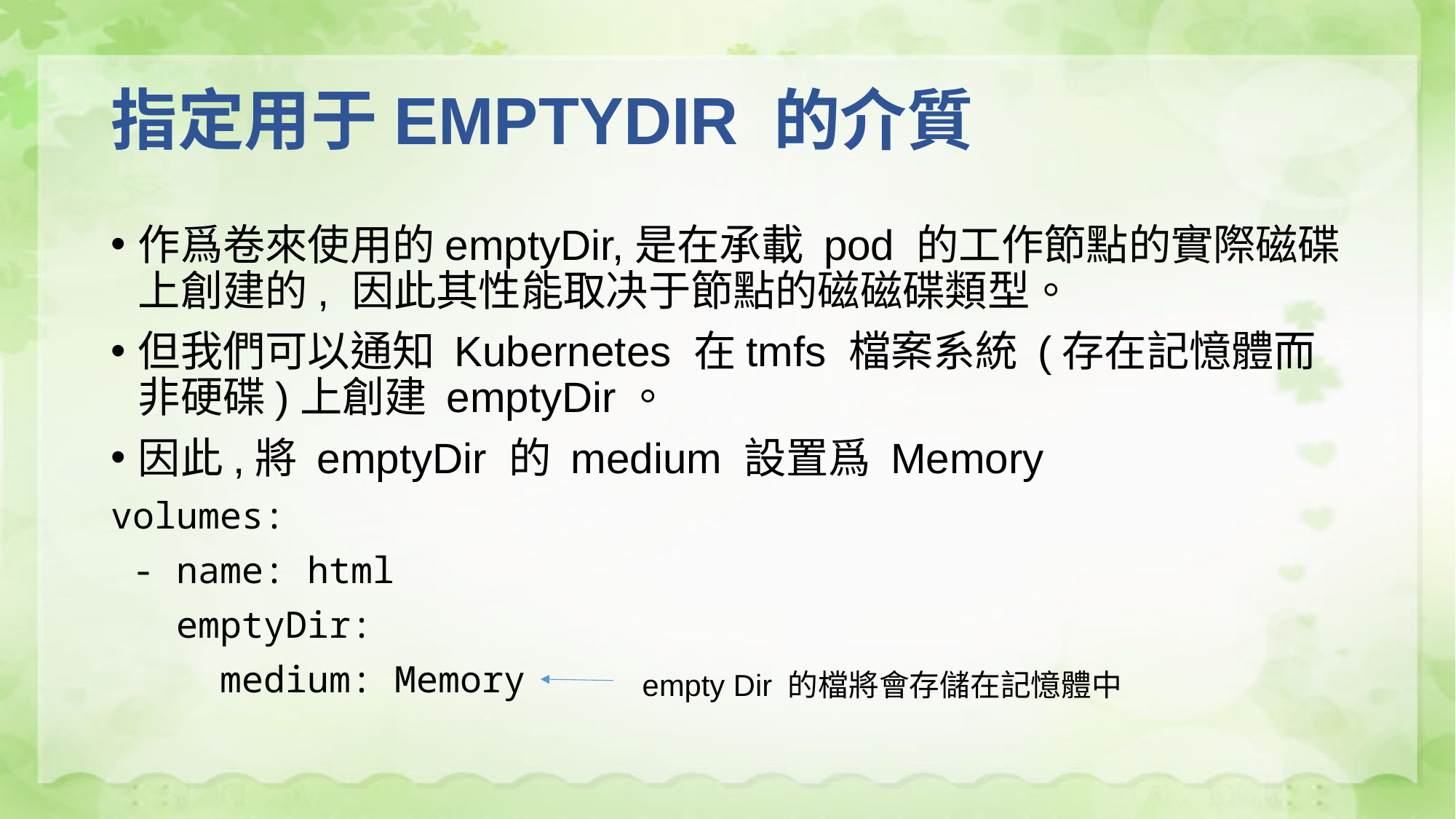

# 指定用于EMPTYDIR 的介質
作爲卷來使用的emptyDir,是在承載 pod 的工作節點的實際磁碟上創建的, 因此其性能取决于節點的磁磁碟類型。
但我們可以通知 Kubernetes 在tmfs 檔案系統 (存在記憶體而非硬碟)上創建 emptyDir。
因此,將 emptyDir 的 medium 設置爲 Memory
volumes:
 - name: html
   emptyDir:
     medium: Memory
empty Dir 的檔將會存儲在記憶體中